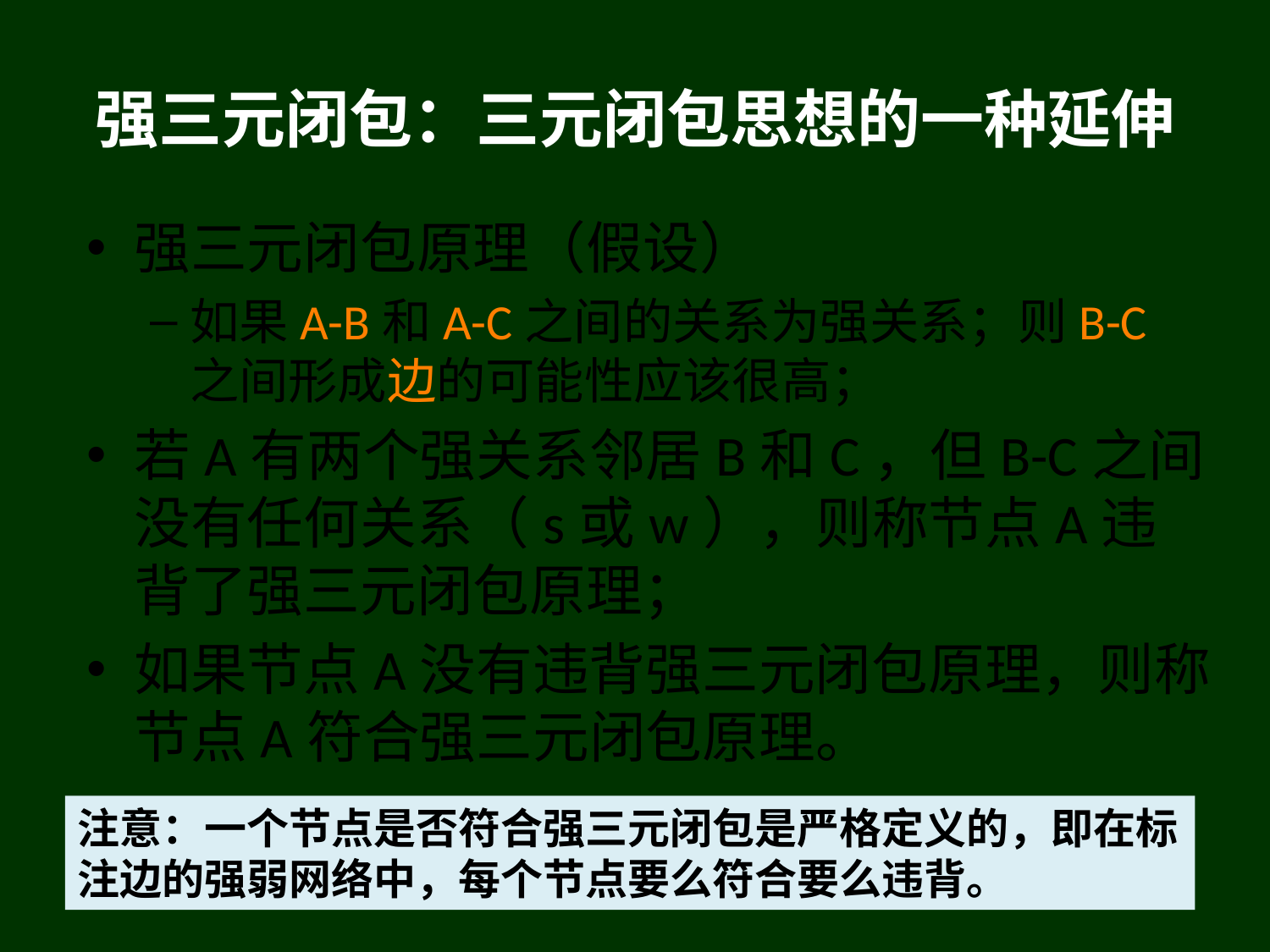

# 强三元闭包：三元闭包思想的一种延伸
强三元闭包原理（假设）
如果A-B和A-C之间的关系为强关系；则B-C 之间形成边的可能性应该很高；
若A有两个强关系邻居B和C，但B-C之间没有任何关系（s或w），则称节点A违背了强三元闭包原理；
如果节点A没有违背强三元闭包原理，则称节点A符合强三元闭包原理。
注意：一个节点是否符合强三元闭包是严格定义的，即在标注边的强弱网络中，每个节点要么符合要么违背。